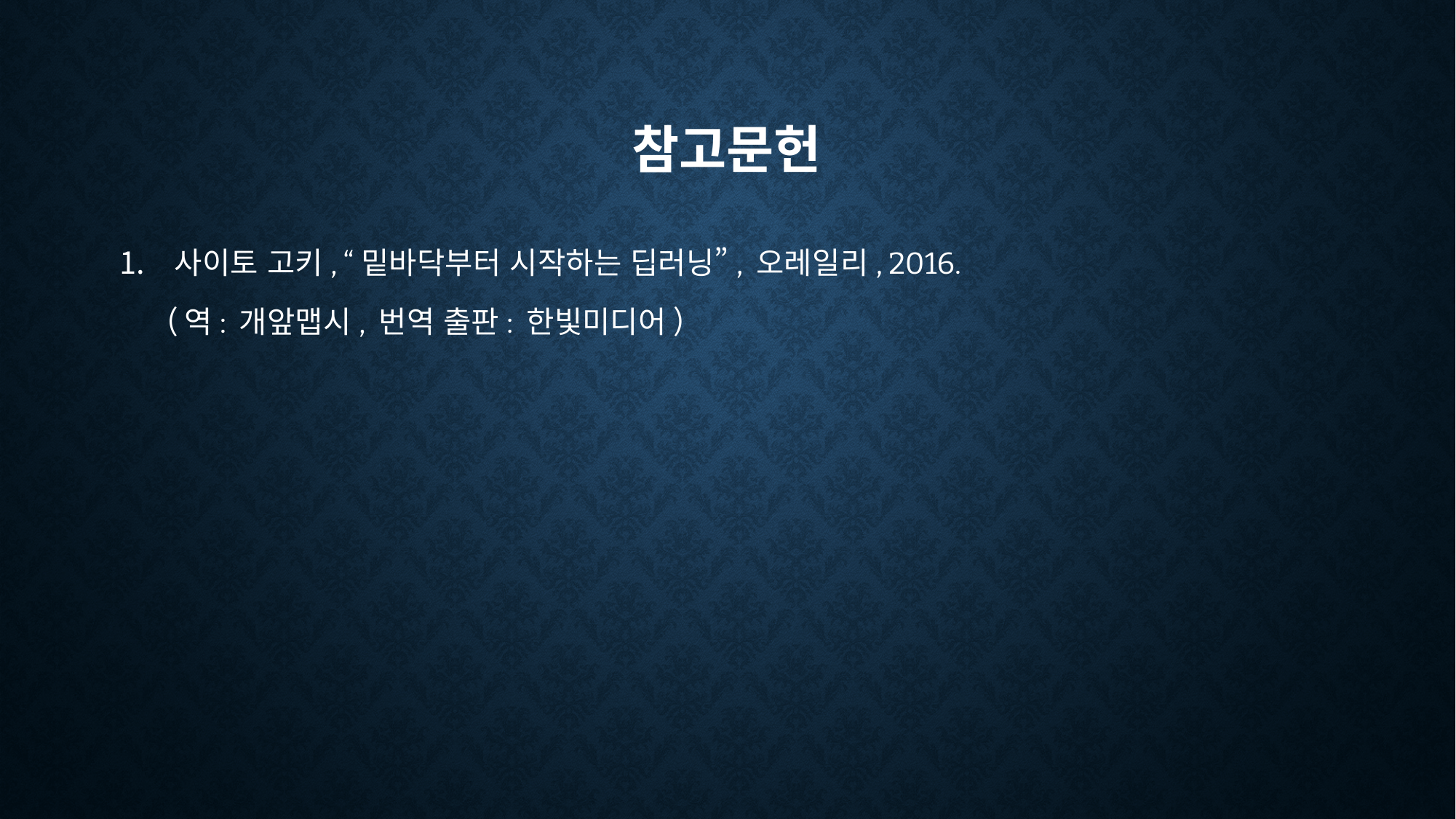

# 참고문헌
사이토 고키, “밑바닥부터 시작하는 딥러닝”, 오레일리, 2016.
        (역: 개앞맵시, 번역 출판: 한빛미디어)